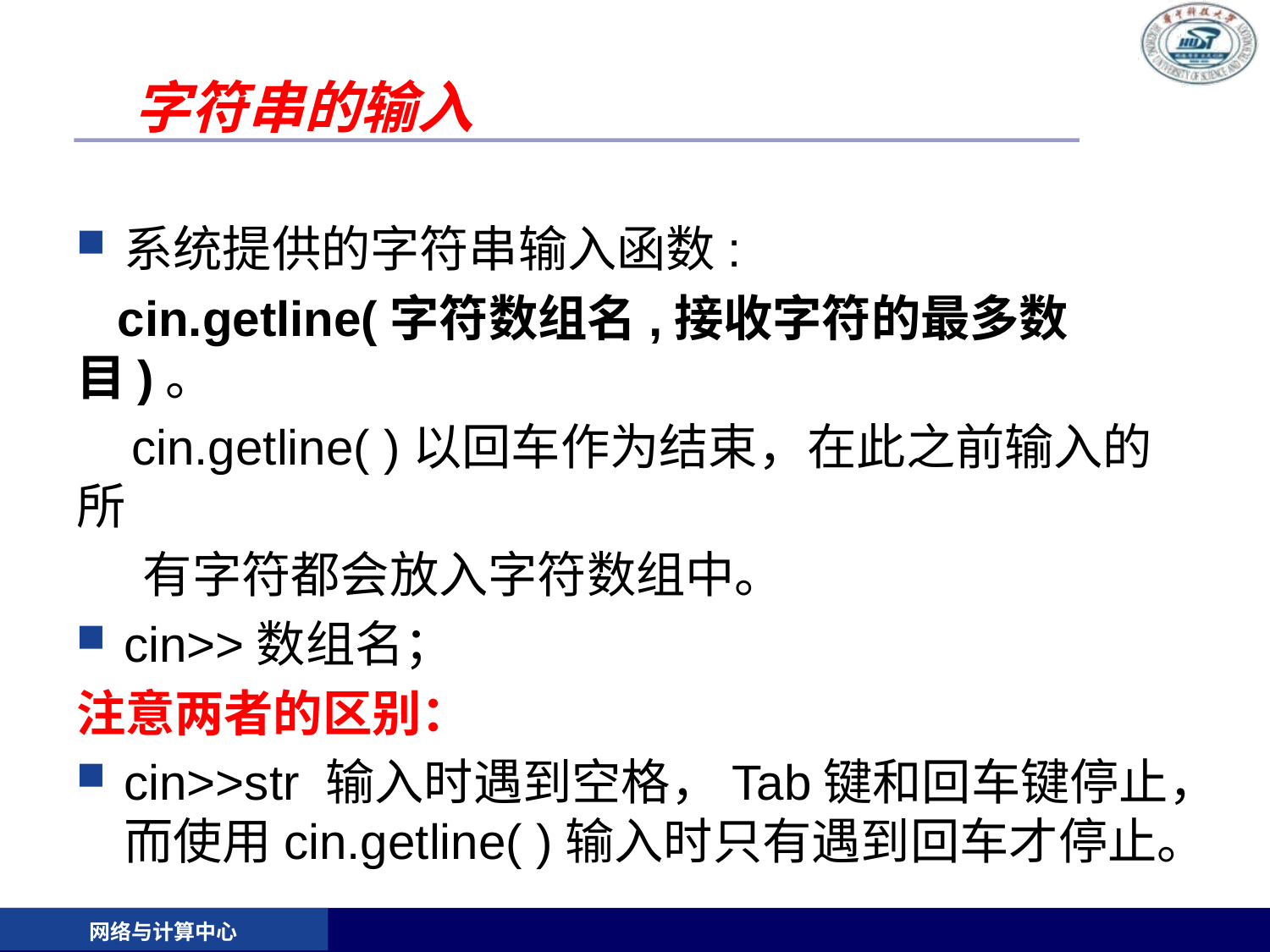

# 字符串的输入
系统提供的字符串输入函数:
   cin.getline(字符数组名,接收字符的最多数目)。
    cin.getline( )以回车作为结束，在此之前输入的所
     有字符都会放入字符数组中。
cin>>数组名；
注意两者的区别：
cin>>str 输入时遇到空格，Tab键和回车键停止，而使用cin.getline( )输入时只有遇到回车才停止。

网络与计算中心